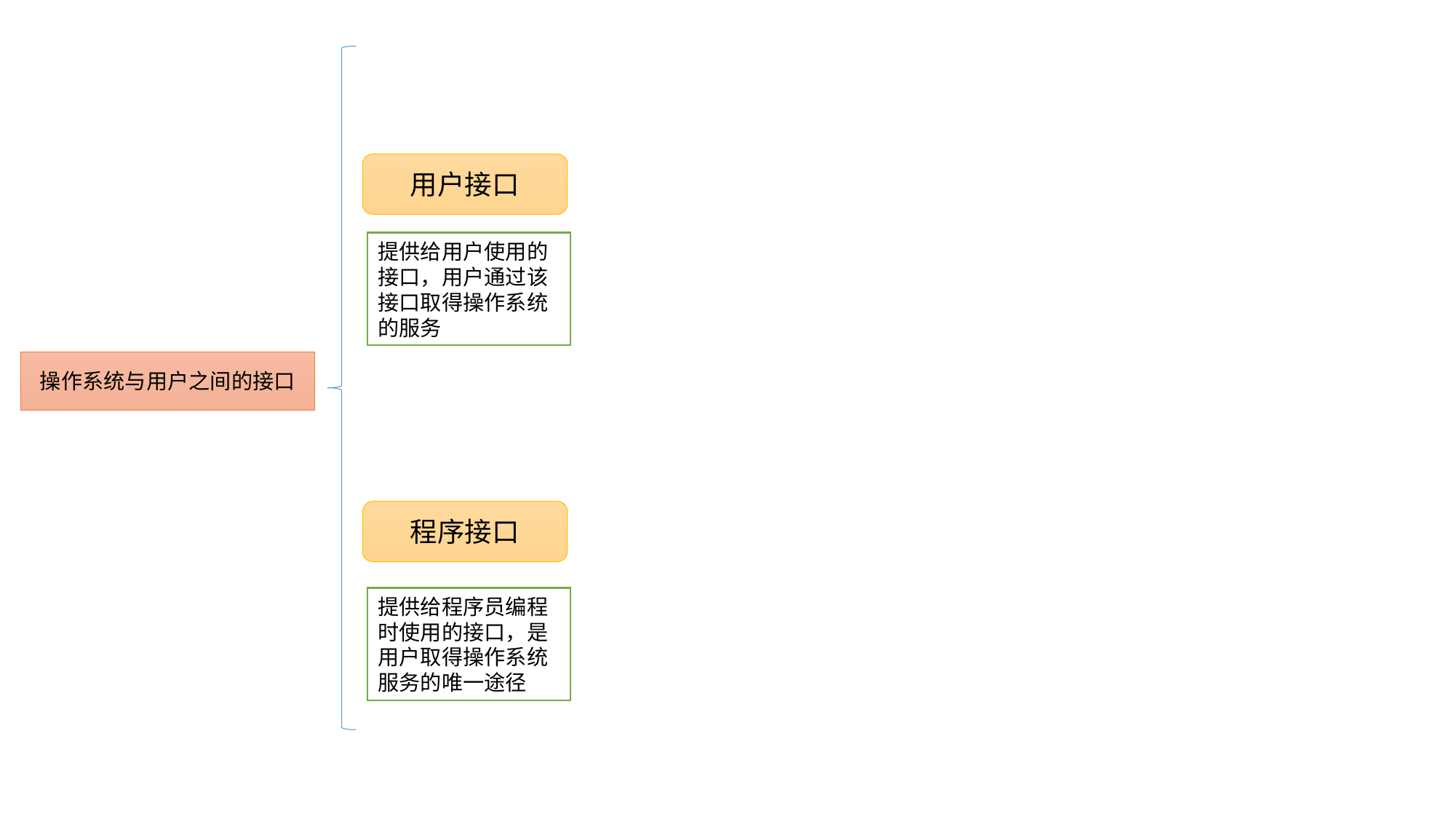

用户接口
提供给用户使用的接口，用户通过该接口取得操作系统的服务
操作系统与用户之间的接口
程序接口
提供给程序员编程时使用的接口，是用户取得操作系统服务的唯一途径